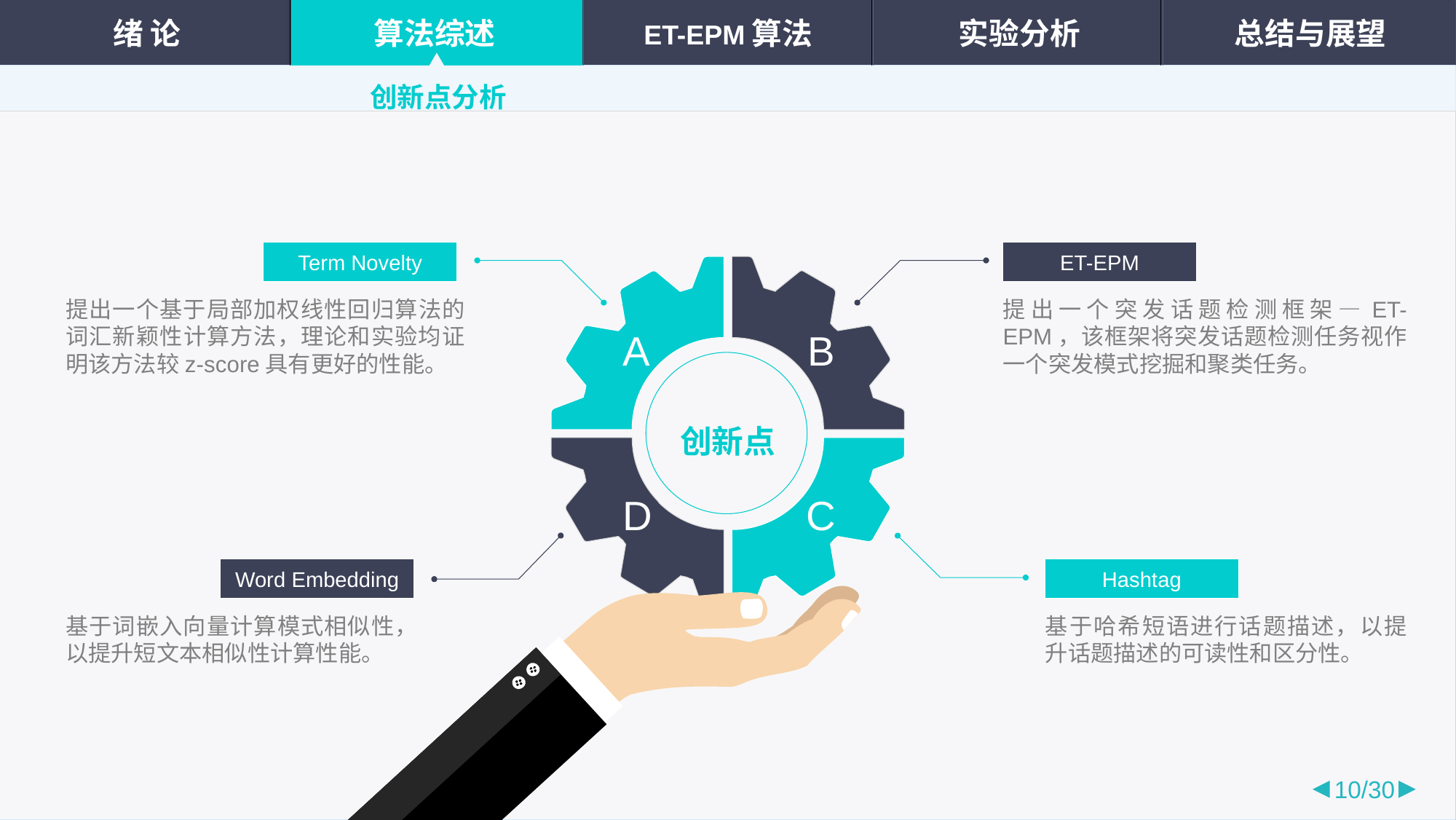

创新点分析
Term Novelty
ET-EPM

提出一个基于局部加权线性回归算法的词汇新颖性计算方法，理论和实验均证明该方法较z-score具有更好的性能。
提出一个突发话题检测框架—ET-EPM，该框架将突发话题检测任务视作一个突发模式挖掘和聚类任务。
A
B

创新点
D
C

Word Embedding
Hashtag

基于词嵌入向量计算模式相似性，以提升短文本相似性计算性能。
基于哈希短语进行话题描述，以提升话题描述的可读性和区分性。